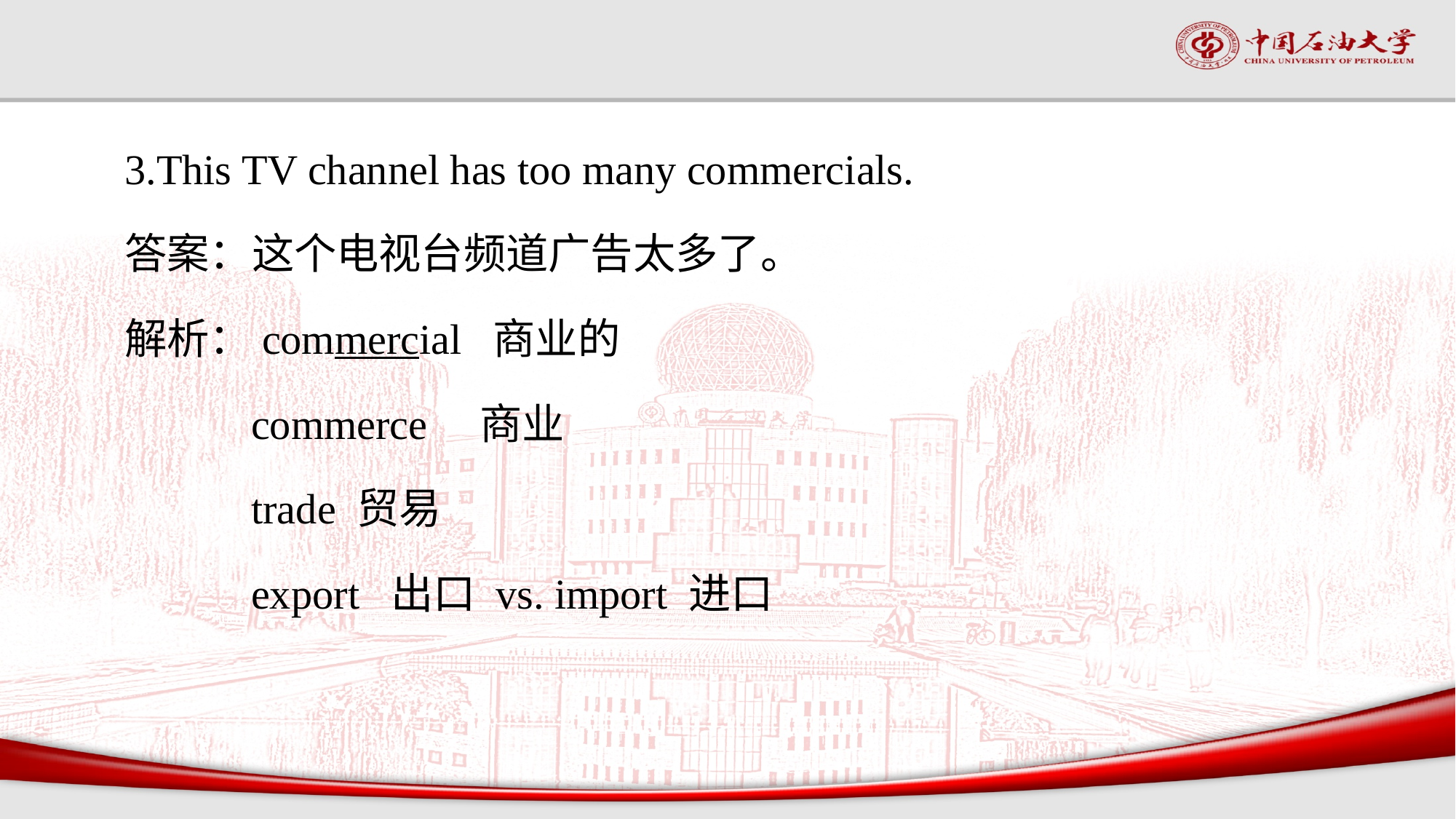

#
3.This TV channel has too many commercials.
答案：这个电视台频道广告太多了。
解析：commercial  商业的
            commerce    商业
            trade 贸易
            export  出口 vs. import 进口